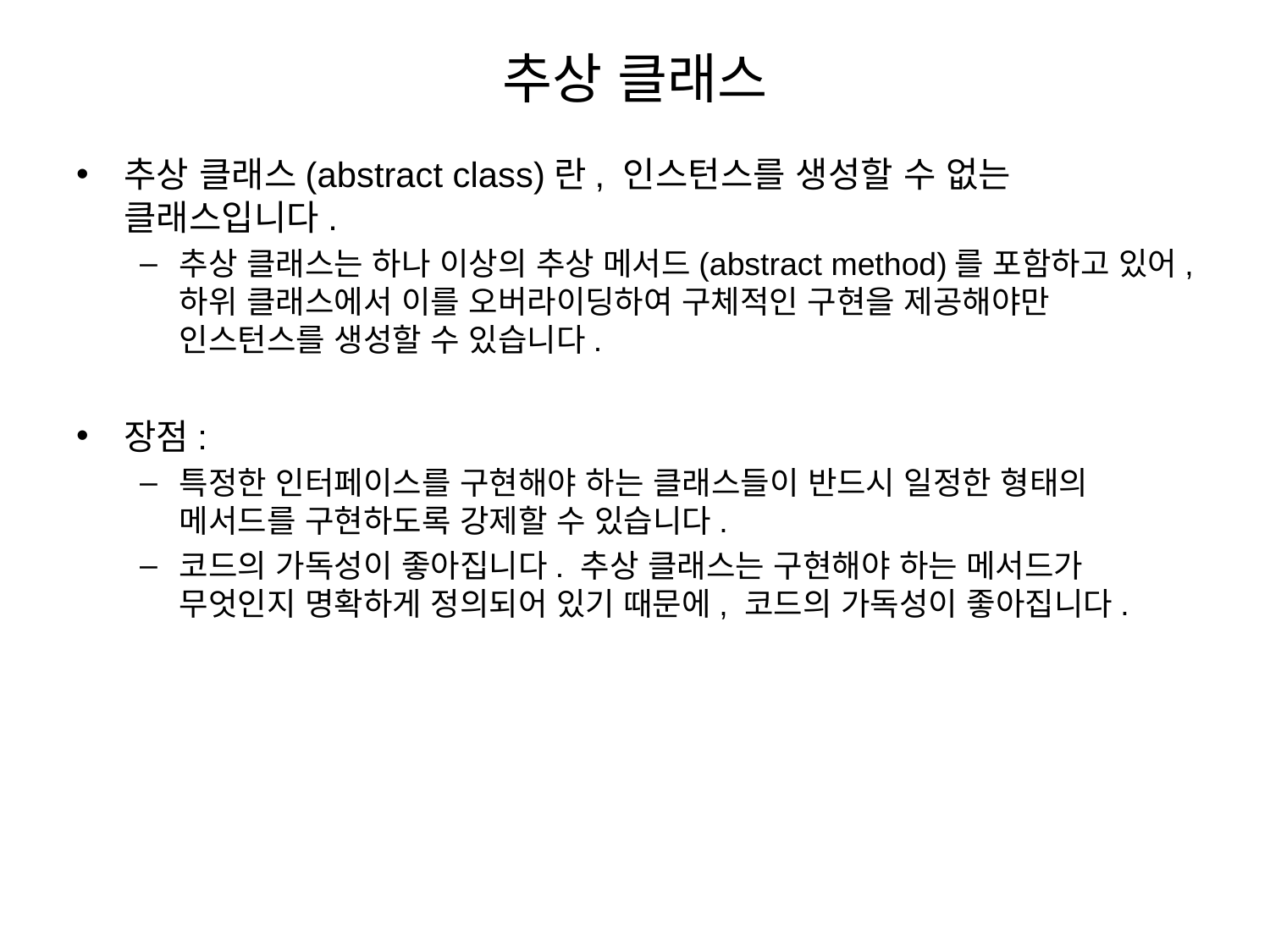

# 추상 클래스
추상 클래스(abstract class)란, 인스턴스를 생성할 수 없는 클래스입니다.
추상 클래스는 하나 이상의 추상 메서드(abstract method)를 포함하고 있어, 하위 클래스에서 이를 오버라이딩하여 구체적인 구현을 제공해야만 인스턴스를 생성할 수 있습니다.

장점:
특정한 인터페이스를 구현해야 하는 클래스들이 반드시 일정한 형태의 메서드를 구현하도록 강제할 수 있습니다.
코드의 가독성이 좋아집니다. 추상 클래스는 구현해야 하는 메서드가 무엇인지 명확하게 정의되어 있기 때문에, 코드의 가독성이 좋아집니다.